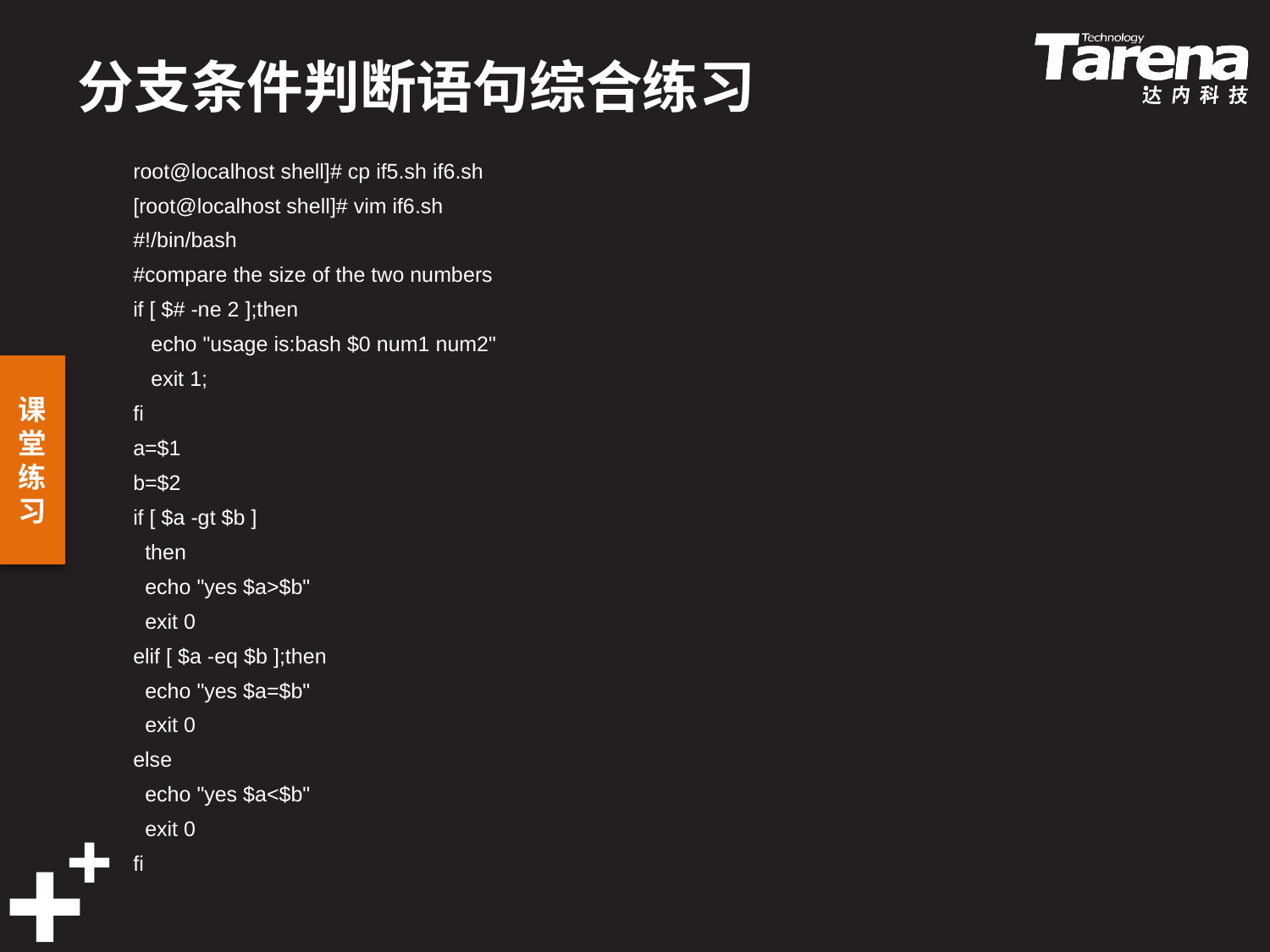

# 分支条件判断语句综合练习
root@localhost shell]# cp if5.sh if6.sh
[root@localhost shell]# vim if6.sh
#!/bin/bash
#compare the size of the two numbers
if [ $# -ne 2 ];then
   echo "usage is:bash $0 num1 num2"
   exit 1;
fi
a=$1
b=$2
if [ $a -gt $b ]
  then
  echo "yes $a>$b"
  exit 0
elif [ $a -eq $b ];then
  echo "yes $a=$b"
  exit 0
else
  echo "yes $a<$b"
  exit 0
fi